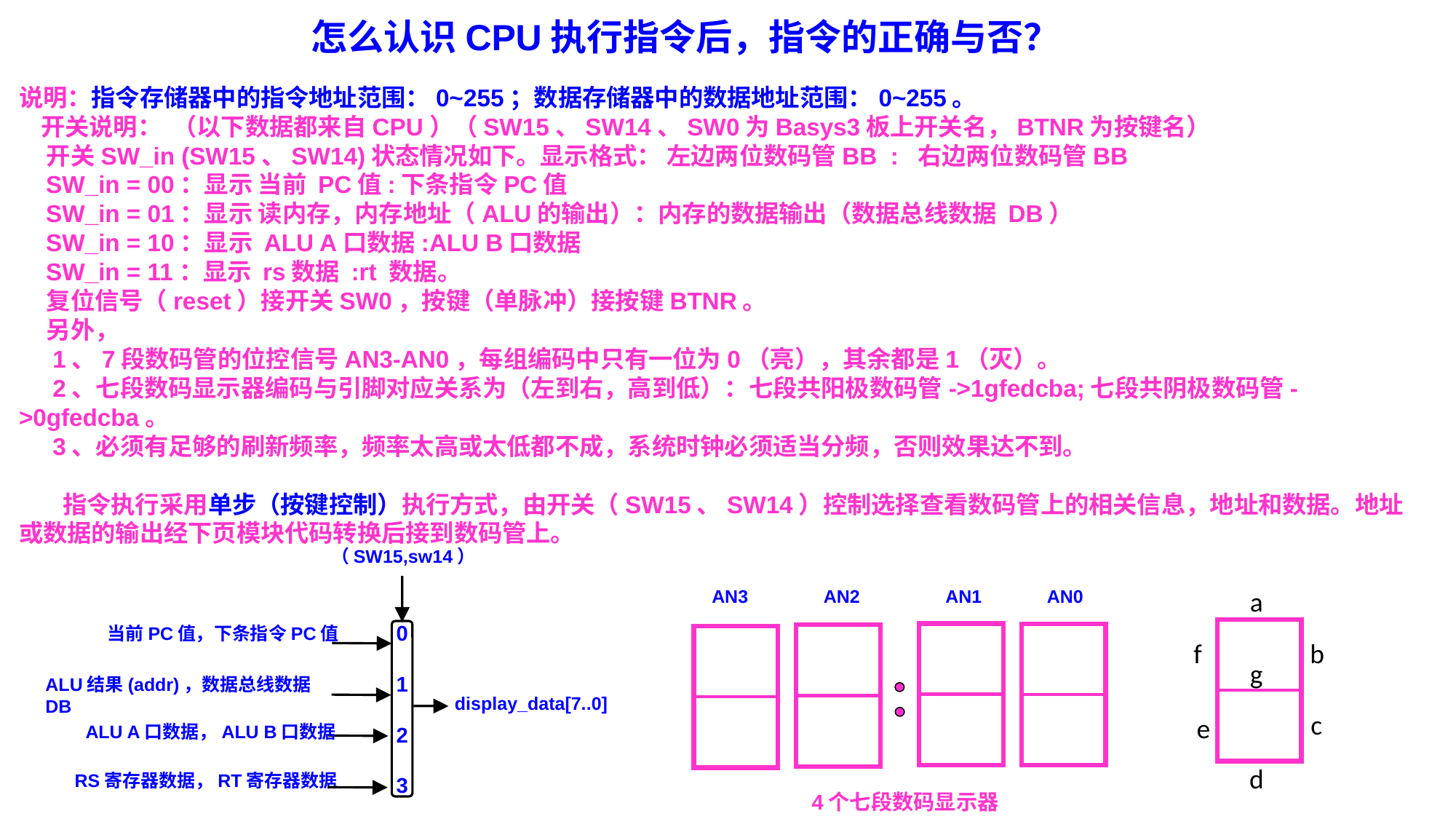

怎么认识CPU执行指令后，指令的正确与否？
说明：指令存储器中的指令地址范围：0~255；数据存储器中的数据地址范围：0~255。
   开关说明：  （以下数据都来自CPU）（SW15、SW14、SW0为Basys3板上开关名，BTNR为按键名）
    开关SW_in (SW15、SW14)状态情况如下。显示格式： 左边两位数码管BB  :  右边两位数码管BB
    SW_in = 00：显示 当前 PC值:下条指令PC值
    SW_in = 01：显示 读内存，内存地址（ALU的输出）：内存的数据输出（数据总线数据 DB）
    SW_in = 10：显示 ALU A口数据:ALU B口数据
    SW_in = 11：显示 rs数据 :rt 数据。
    复位信号（reset）接开关SW0，按键（单脉冲）接按键BTNR。
    另外，
     1、7段数码管的位控信号AN3-AN0，每组编码中只有一位为0（亮），其余都是1（灭）。
     2、七段数码显示器编码与引脚对应关系为（左到右，高到低）：七段共阳极数码管->1gfedcba;七段共阴极数码管->0gfedcba。
     3、必须有足够的刷新频率，频率太高或太低都不成，系统时钟必须适当分频，否则效果达不到。

       指令执行采用单步（按键控制）执行方式，由开关（SW15、SW14）控制选择查看数码管上的相关信息，地址和数据。地址或数据的输出经下页模块代码转换后接到数码管上。

（SW15,sw14）

   AN3               AN2                 AN1             AN0
a
当前PC值，下条指令PC值

0

1

2

3

f
b

g
ALU结果(addr)，数据总线数据DB

display_data[7..0]

c
e

ALU A口数据，ALU B口数据

d
RS寄存器数据，RT寄存器数据
4个七段数码显示器